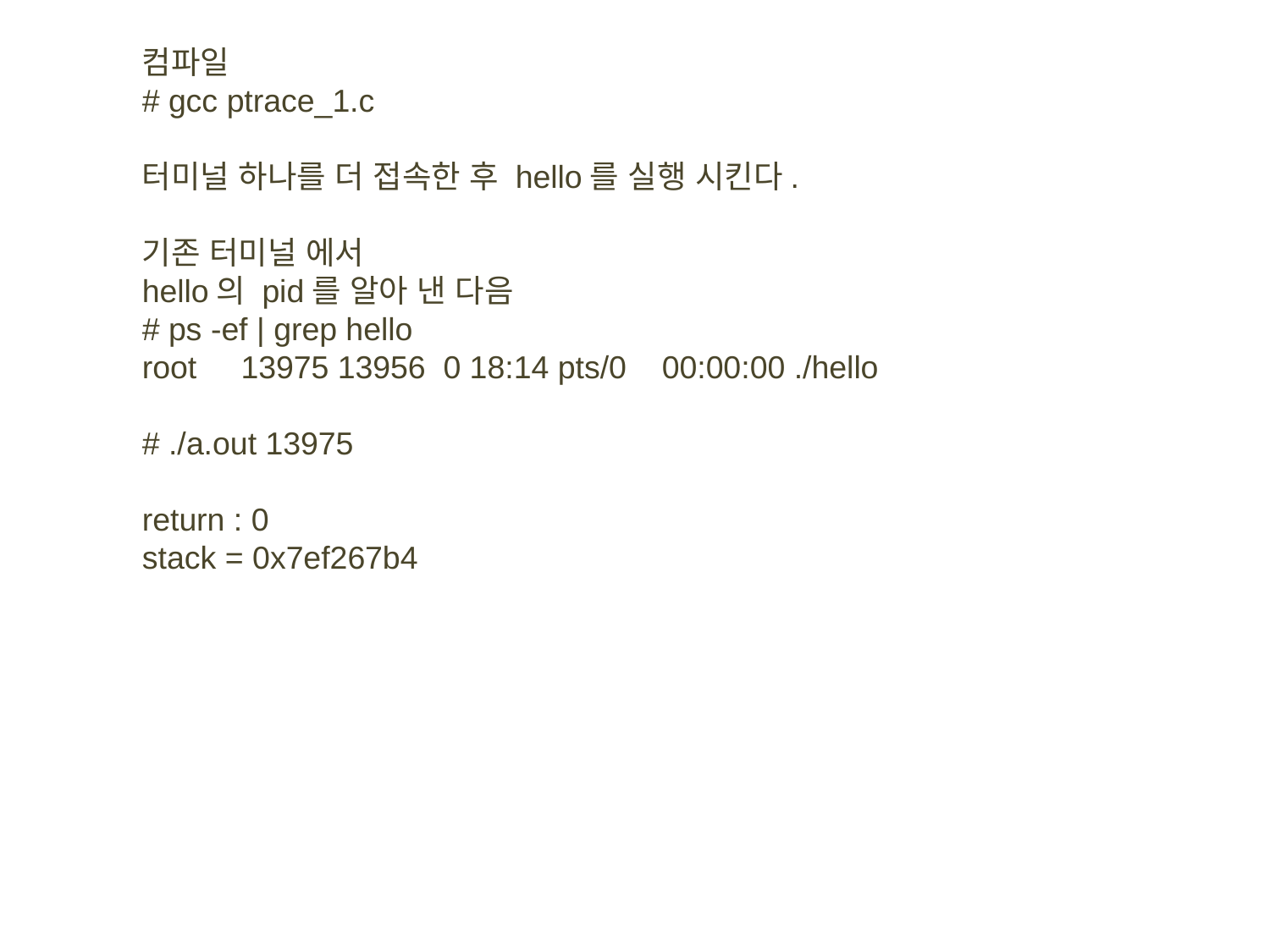

컴파일
# gcc ptrace_1.c

터미널 하나를 더 접속한 후 hello를 실행 시킨다.

기존 터미널 에서
hello의 pid를 알아 낸 다음
# ps -ef | grep hello
root     13975 13956  0 18:14 pts/0    00:00:00 ./hello

# ./a.out 13975

return : 0
stack = 0x7ef267b4